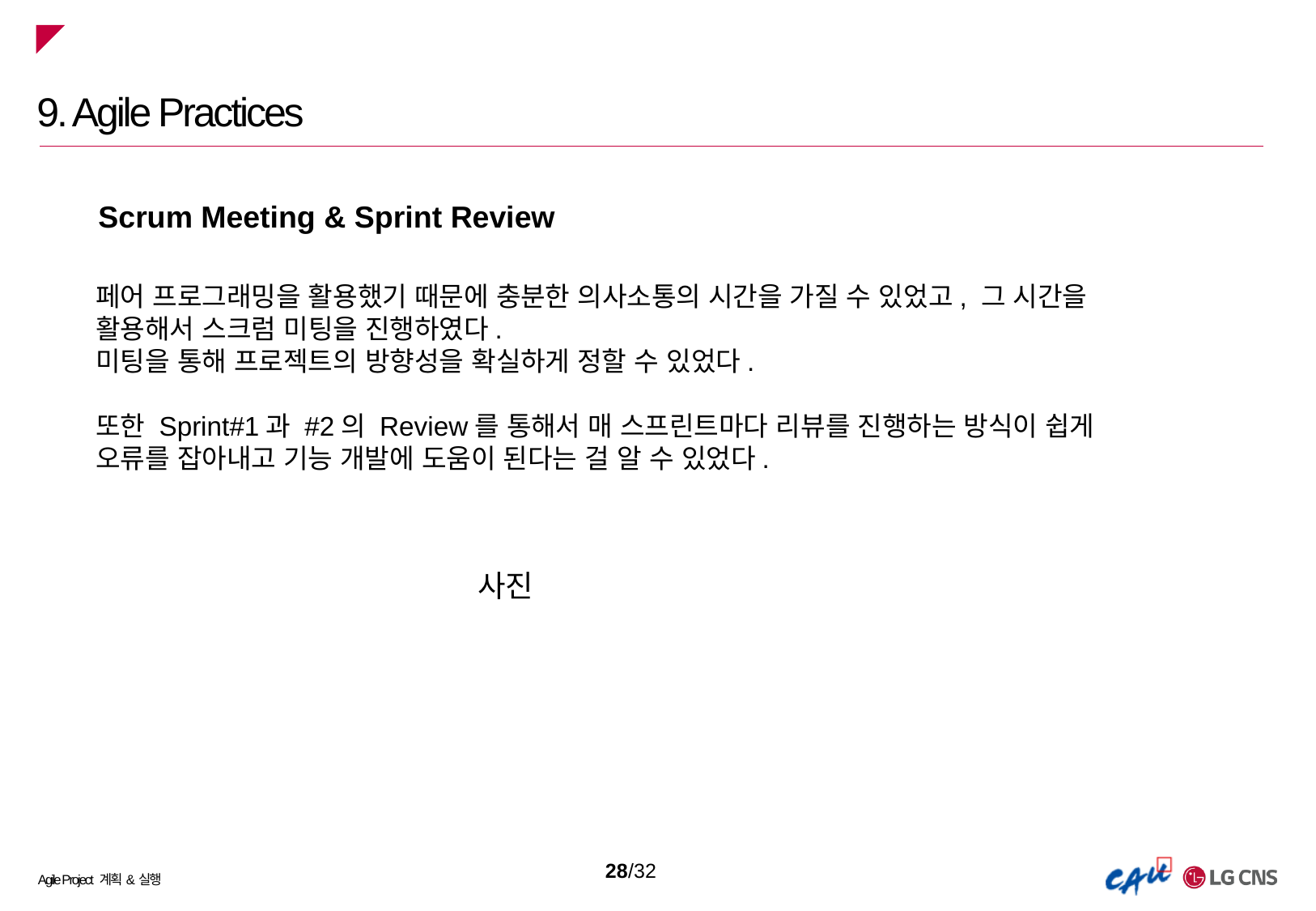

9. Agile Practices
Scrum Meeting & Sprint Review
페어 프로그래밍을 활용했기 때문에 충분한 의사소통의 시간을 가질 수 있었고, 그 시간을 활용해서 스크럼 미팅을 진행하였다.
미팅을 통해 프로젝트의 방향성을 확실하게 정할 수 있었다.

또한 Sprint#1과 #2의 Review를 통해서 매 스프린트마다 리뷰를 진행하는 방식이 쉽게 오류를 잡아내고 기능 개발에 도움이 된다는 걸 알 수 있었다.
사진